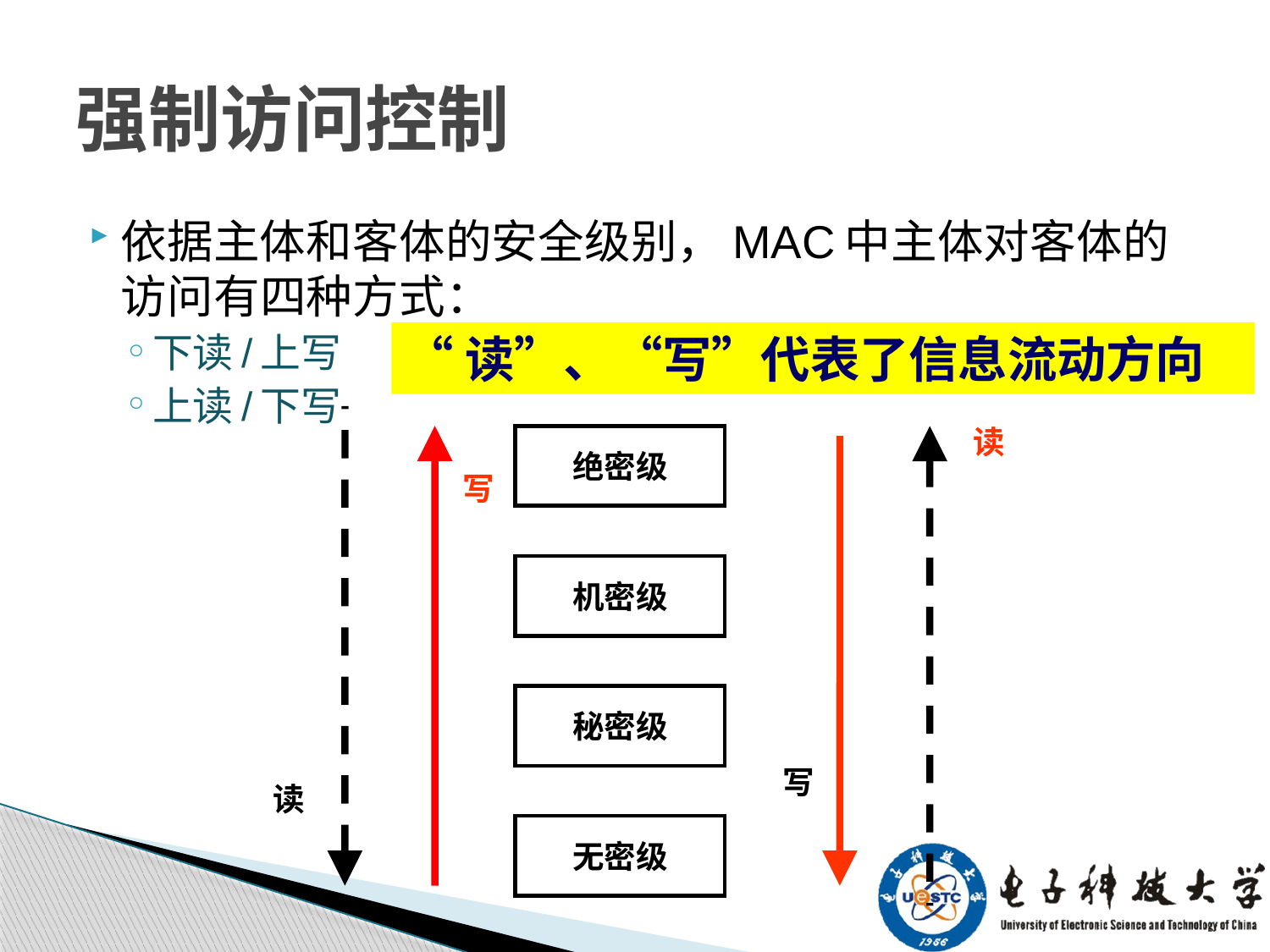

# 强制访问控制
依据主体和客体的安全级别，MAC中主体对客体的访问有四种方式：
下读/上写
上读/下写
“读”、“写”代表了信息流动方向

写
读
读

写
绝密级
机密级
秘密级
无密级